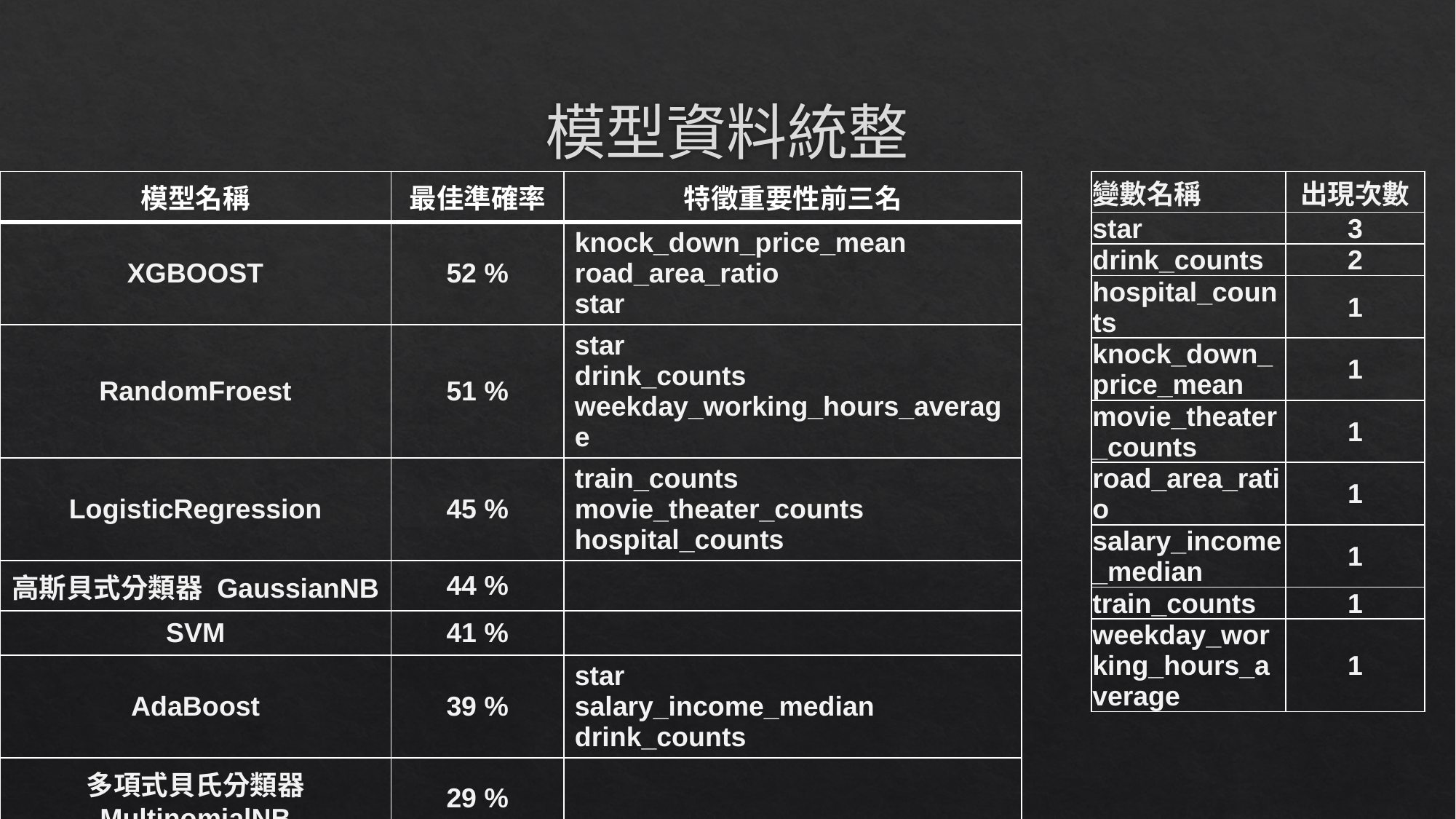

# 模型資料統整
| 模型名稱 | 最佳準確率 | 特徵重要性前三名 |
| --- | --- | --- |
| XGBOOST | 52 % | knock\_down\_price\_mean road\_area\_ratio star |
| RandomFroest | 51 % | star drink\_counts weekday\_working\_hours\_average |
| LogisticRegression | 45 % | train\_counts movie\_theater\_counts hospital\_counts |
| 高斯貝式分類器 GaussianNB | 44 % |  |
| SVM | 41 % |  |
| AdaBoost | 39 % | star salary\_income\_median drink\_counts |
| 多項式貝氏分類器 MultinomialNB | 29 % |  |
| 變數名稱 | 出現次數 |
| --- | --- |
| star | 3 |
| drink\_counts | 2 |
| hospital\_counts | 1 |
| knock\_down\_price\_mean | 1 |
| movie\_theater\_counts | 1 |
| road\_area\_ratio | 1 |
| salary\_income\_median | 1 |
| train\_counts | 1 |
| weekday\_working\_hours\_average | 1 |